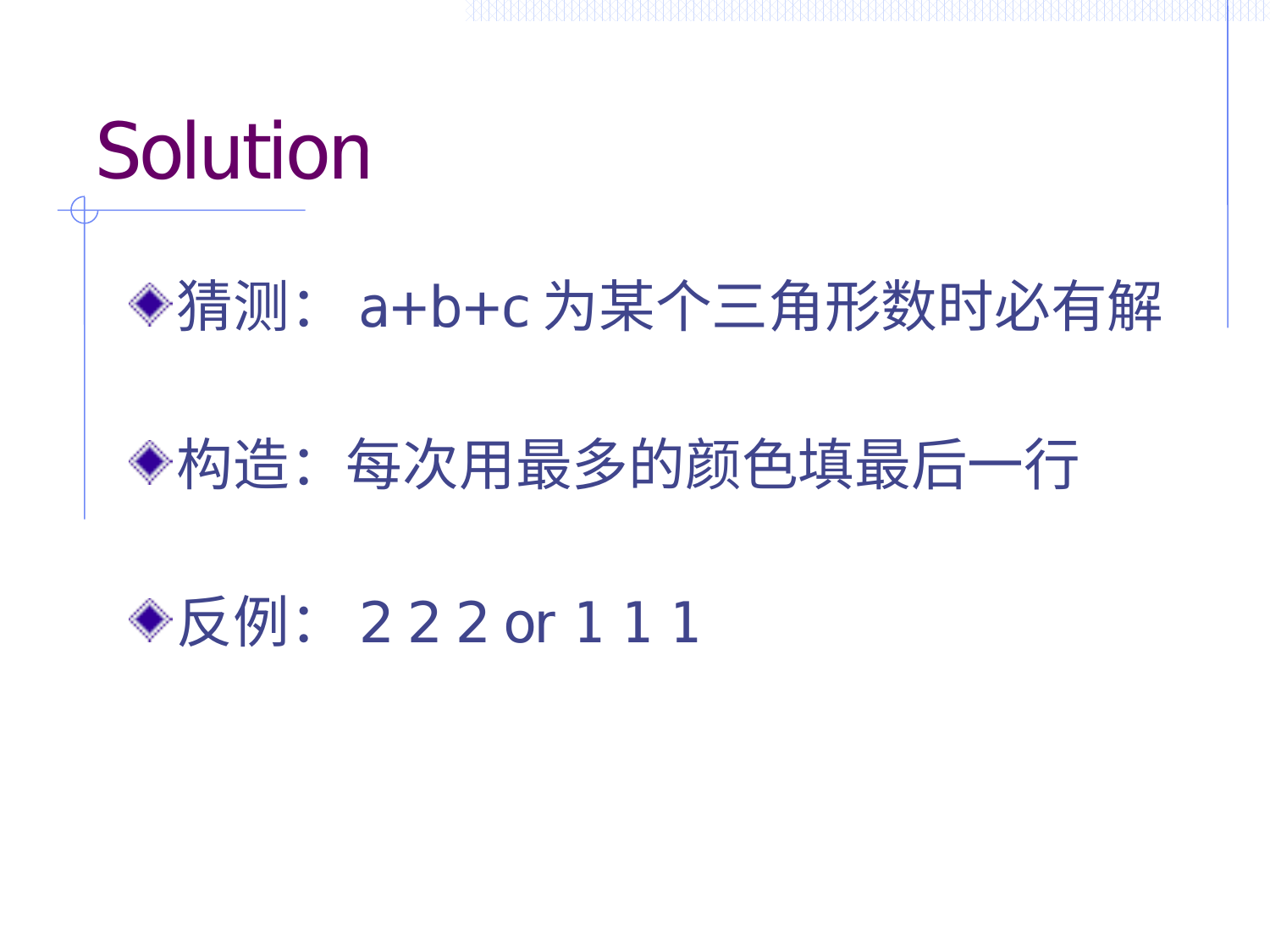

# Solution
猜测：a+b+c为某个三角形数时必有解

构造：每次用最多的颜色填最后一行

反例：2 2 2 or 1 1 1